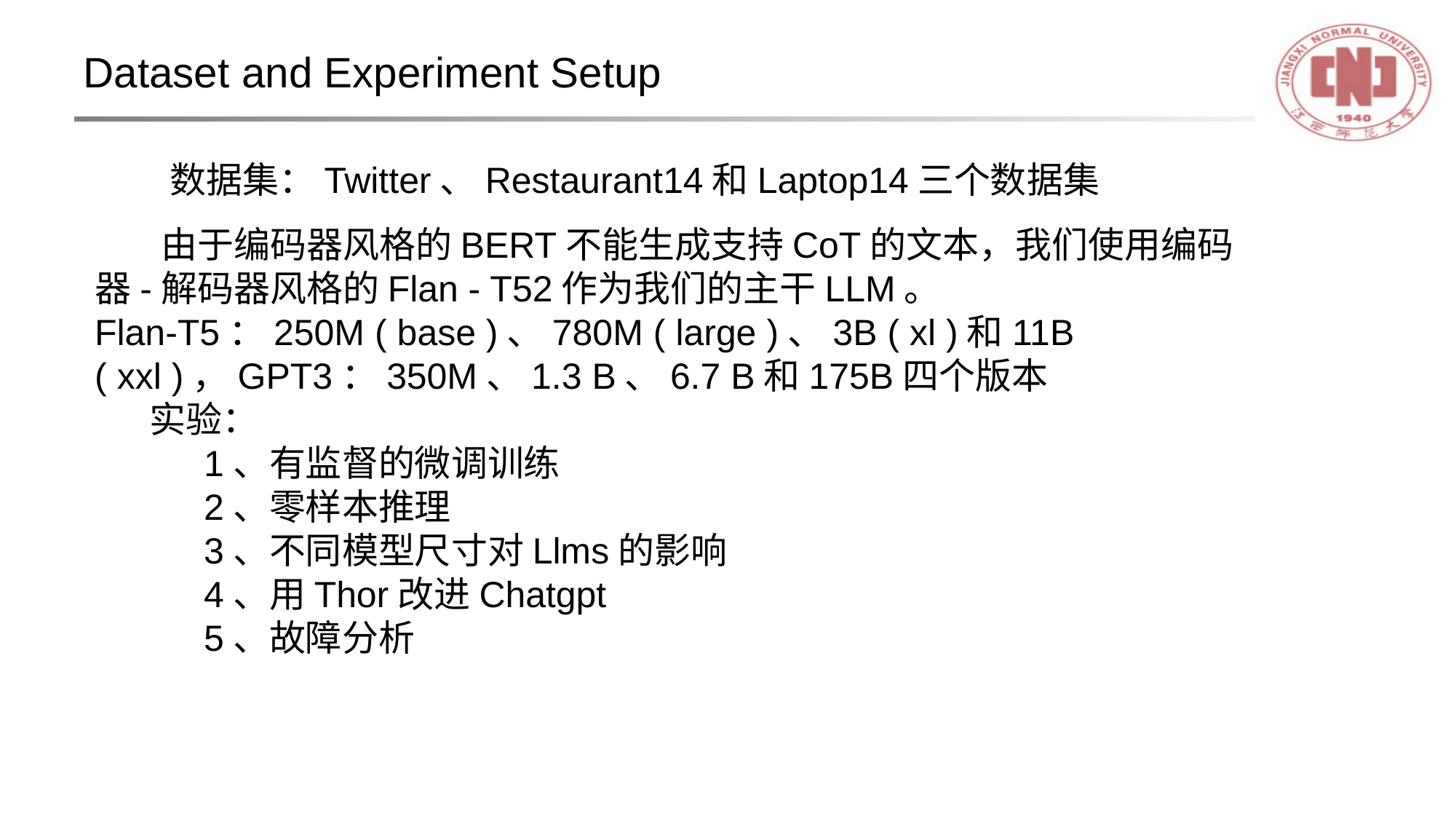

# Dataset and Experiment Setup
数据集：Twitter、Restaurant14和Laptop14三个数据集

       由于编码器风格的BERT不能生成支持CoT的文本，我们使用编码器-解码器风格的Flan - T52作为我们的主干LLM。
Flan-T5：250M ( base )、780M ( large )、3B ( xl )和11B ( xxl )，GPT3：350M、1.3 B、6.7 B和175B四个版本
实验：
1、有监督的微调训练
2、零样本推理
3、不同模型尺寸对Llms的影响
4、用Thor改进Chatgpt
5、故障分析